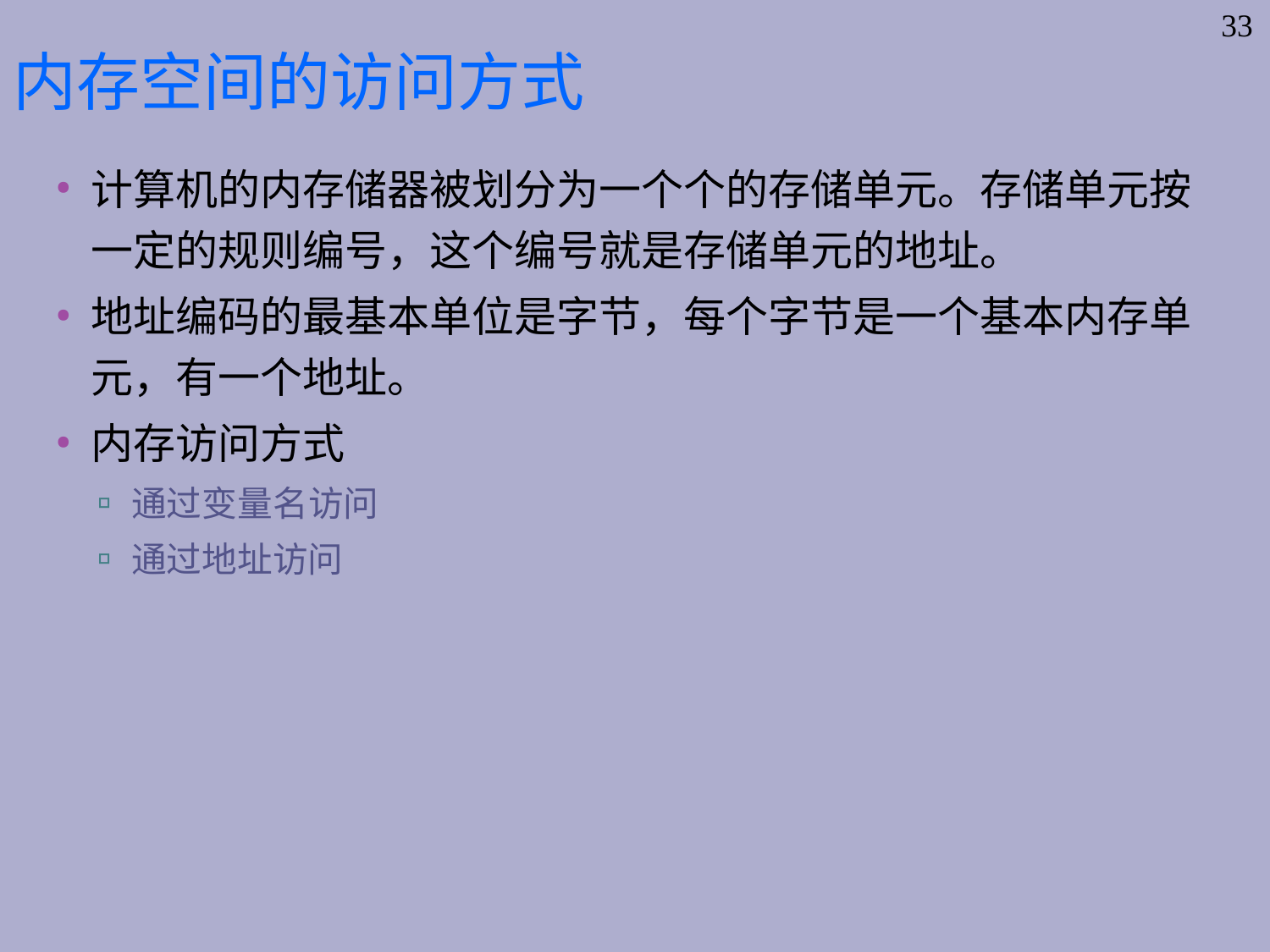

33
# 内存空间的访问方式
计算机的内存储器被划分为一个个的存储单元。存储单元按一定的规则编号，这个编号就是存储单元的地址。
地址编码的最基本单位是字节，每个字节是一个基本内存单元，有一个地址。
内存访问方式
通过变量名访问
通过地址访问